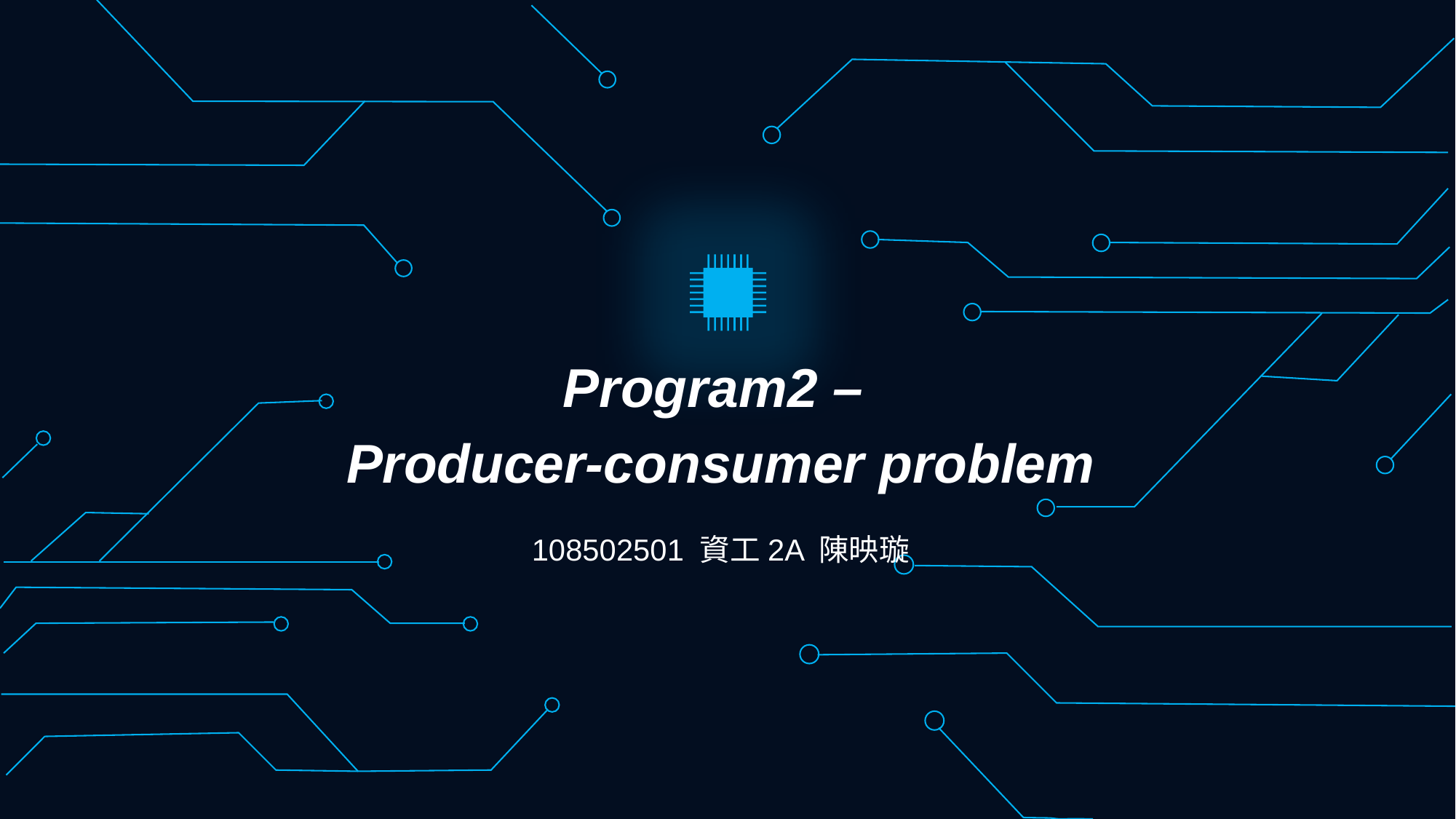

Program2 –
Producer-consumer problem
108502501 資工2A 陳映璇